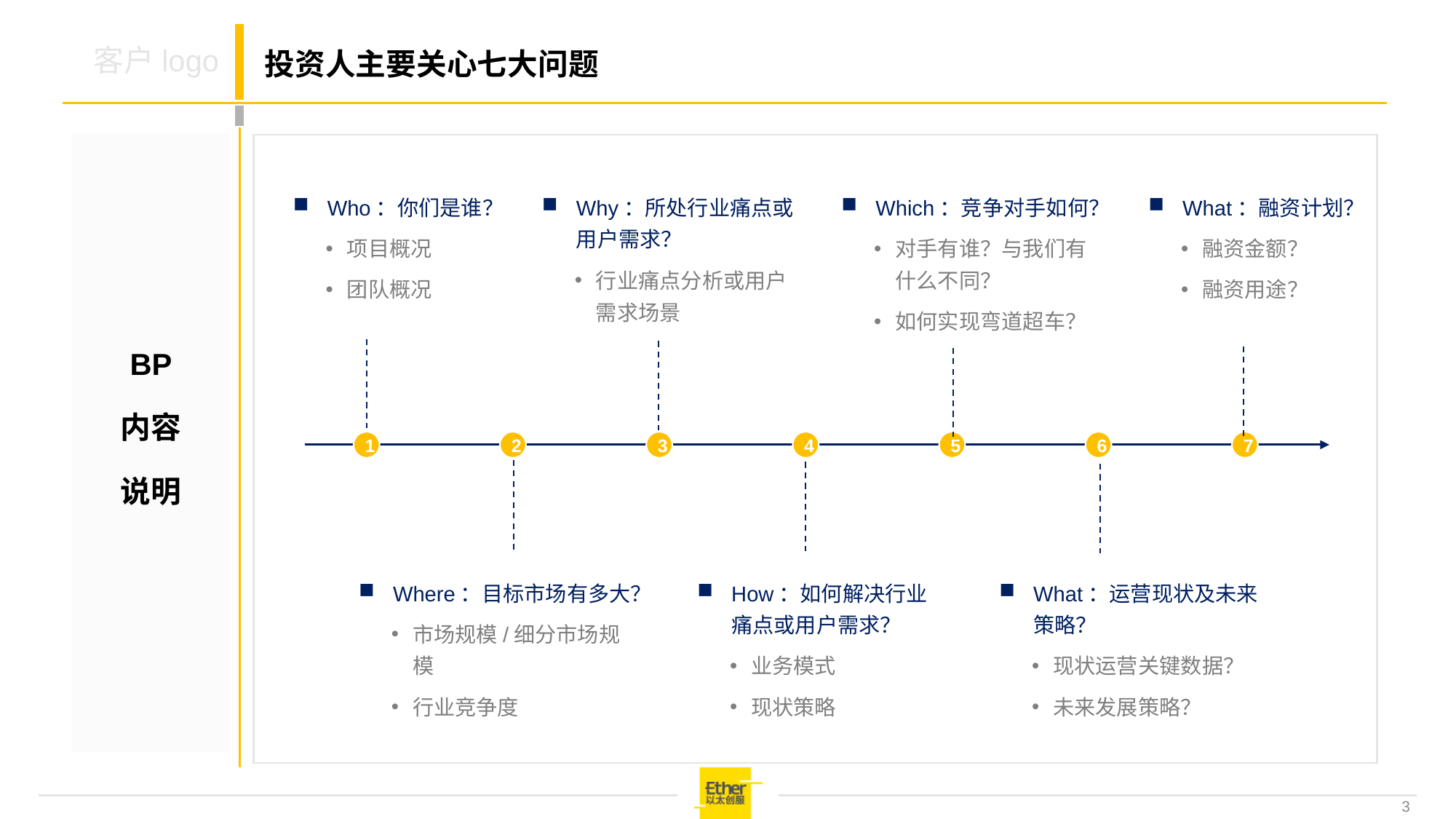

# 投资人主要关心七大问题
Who：你们是谁？
项目概况
团队概况
Why：所处行业痛点或用户需求？
行业痛点分析或用户需求场景
Which：竞争对手如何？
对手有谁？与我们有什么不同？
如何实现弯道超车？
What：融资计划？
融资金额？
融资用途？
BP
内容
说明
1
2
3
4
5
6
7
Where：目标市场有多大？
市场规模/细分市场规模
行业竞争度
How：如何解决行业痛点或用户需求？
业务模式
现状策略
What：运营现状及未来策略？
现状运营关键数据？
未来发展策略？
3